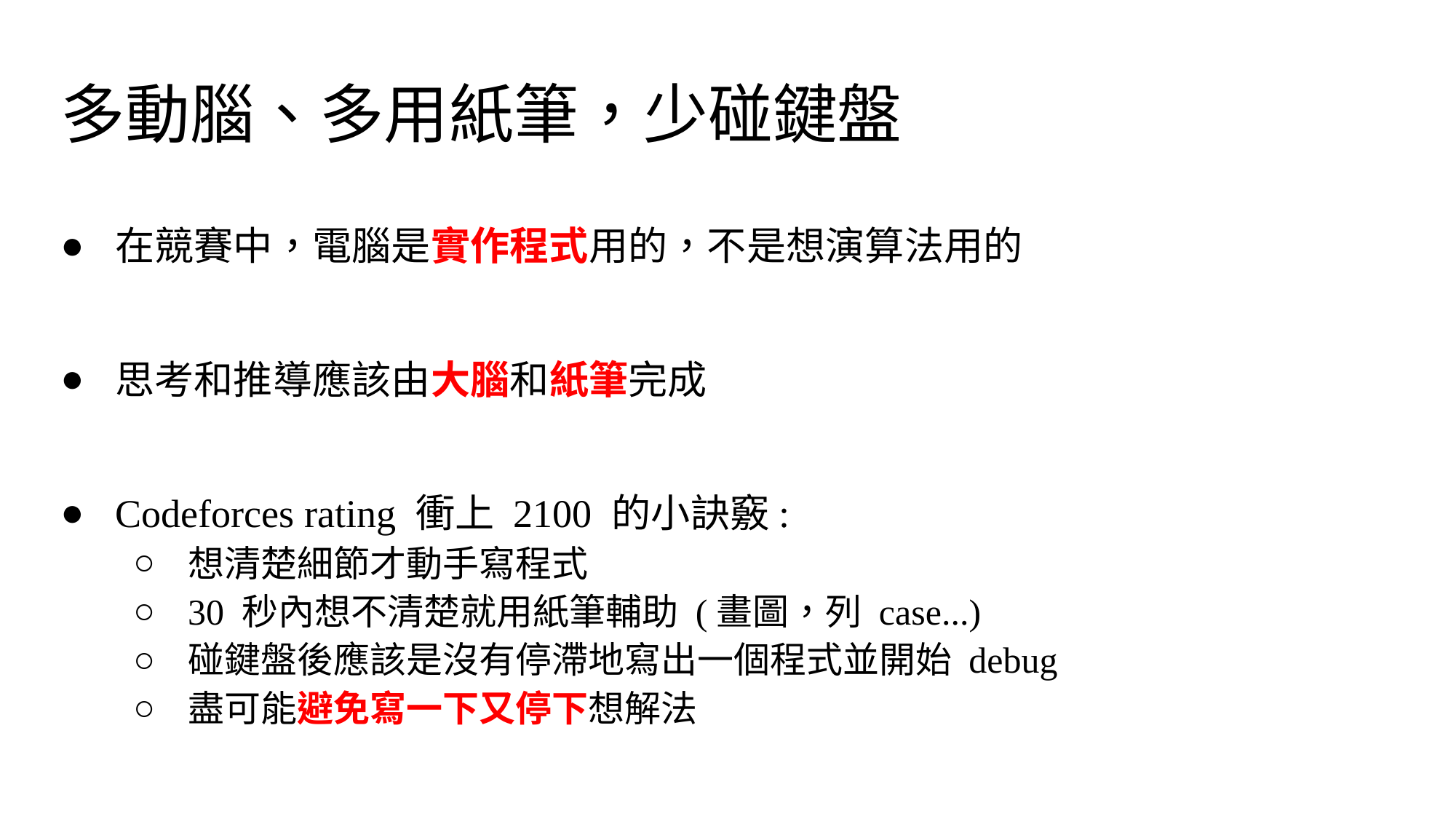

# 多動腦、多用紙筆，少碰鍵盤
在競賽中，電腦是實作程式用的，不是想演算法用的

思考和推導應該由大腦和紙筆完成

Codeforces rating 衝上 2100 的小訣竅:
想清楚細節才動手寫程式
30 秒內想不清楚就用紙筆輔助 (畫圖，列 case...)
碰鍵盤後應該是沒有停滯地寫出一個程式並開始 debug
盡可能避免寫一下又停下想解法